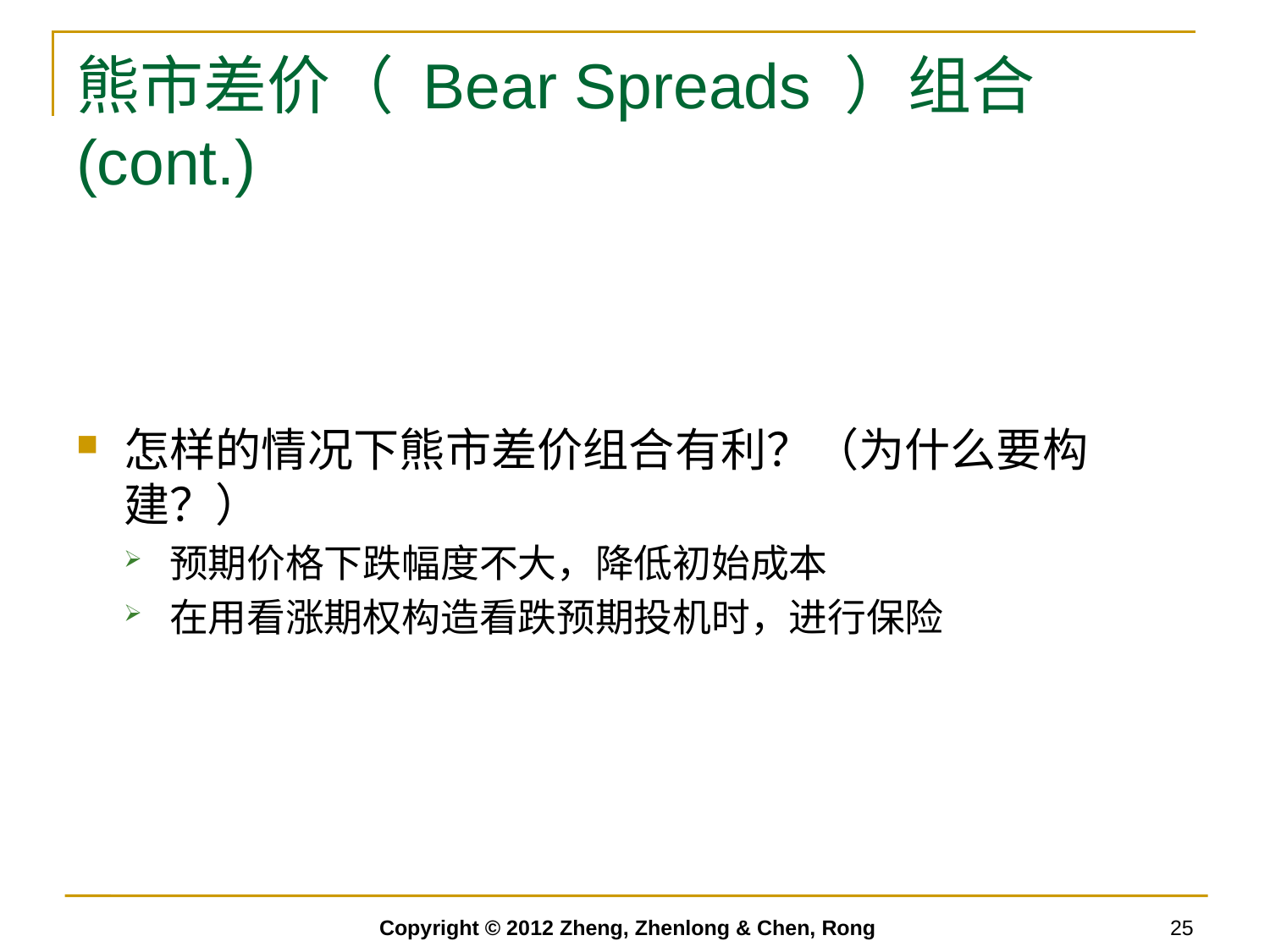

# 熊市差价（ Bear Spreads ）组合 (cont.)

怎样的情况下熊市差价组合有利？（为什么要构建？）
预期价格下跌幅度不大，降低初始成本
在用看涨期权构造看跌预期投机时，进行保险
Copyright © 2012 Zheng, Zhenlong & Chen, Rong
25